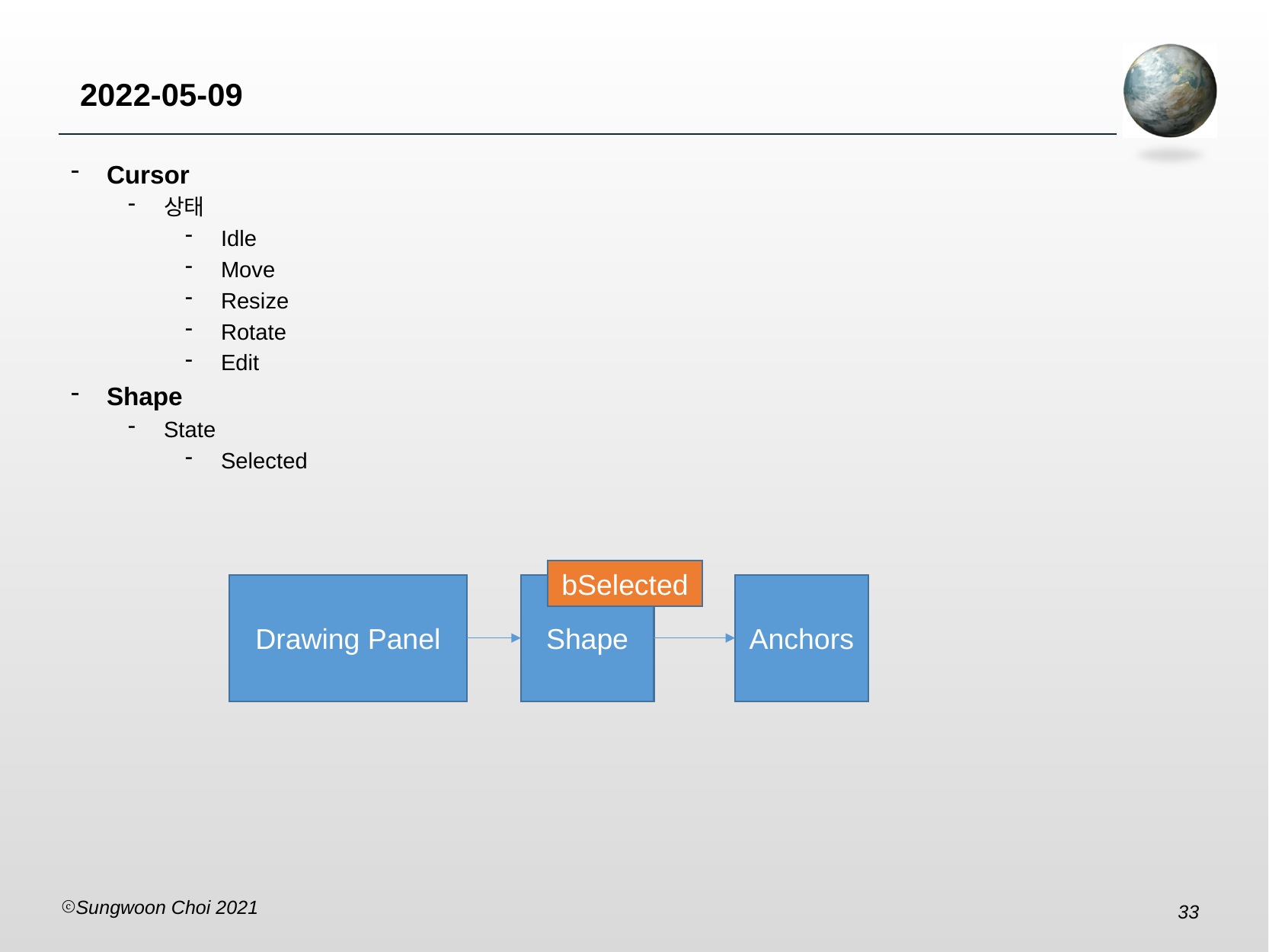

# 2022-05-09
Cursor
상태
Idle
Move
Resize
Rotate
Edit
Shape
State
Selected

bSelected
Anchors
Drawing Panel
Shape
Sungwoon Choi 2021
33